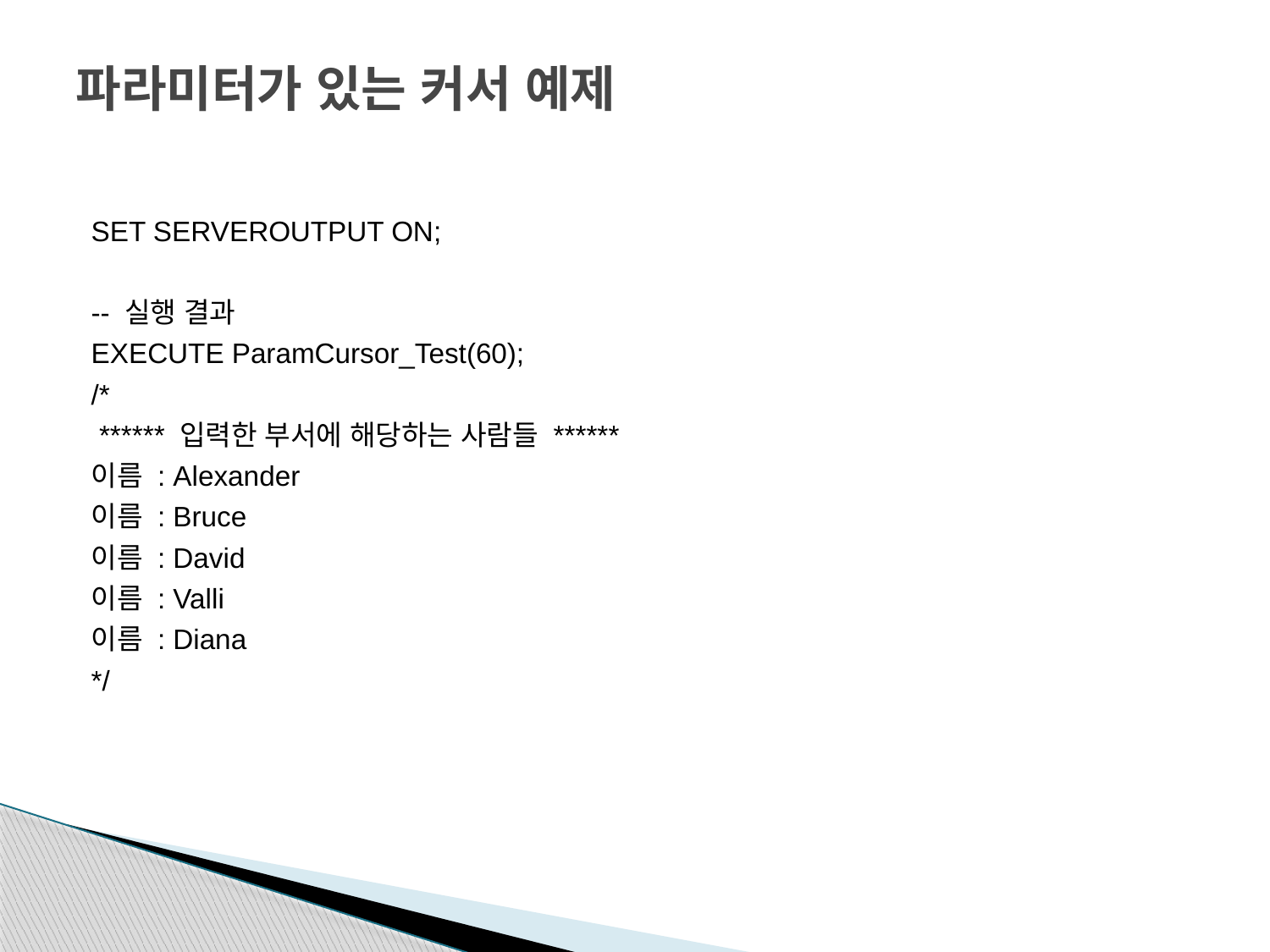

# 파라미터가 있는 커서 예제

SET SERVEROUTPUT ON;

-- 실행 결과
EXECUTE ParamCursor_Test(60);
/*
 ****** 입력한 부서에 해당하는 사람들 ******
이름 : Alexander
이름 : Bruce
이름 : David
이름 : Valli
이름 : Diana
*/